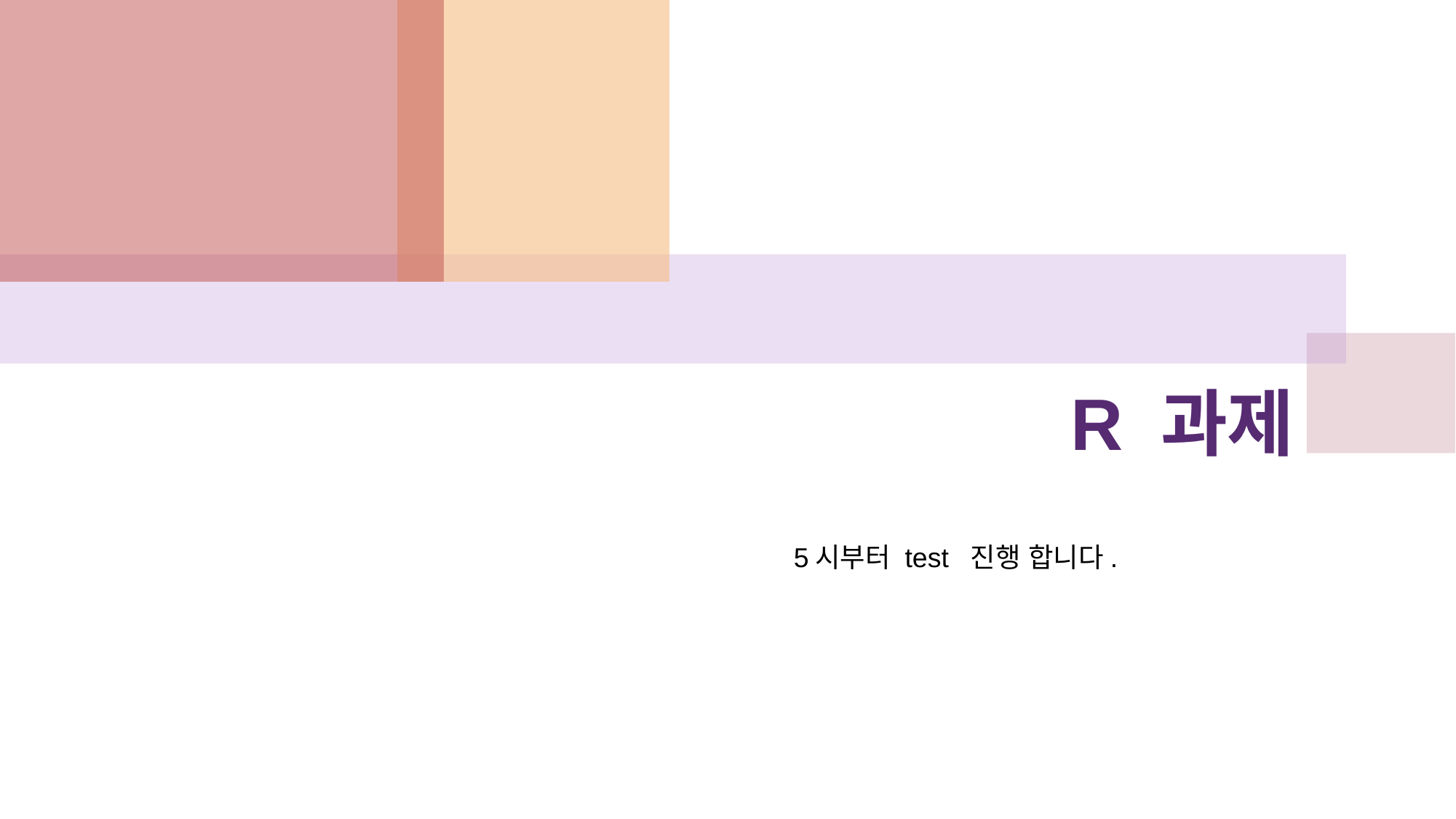

# R 과제
5시부터 test  진행 합니다.